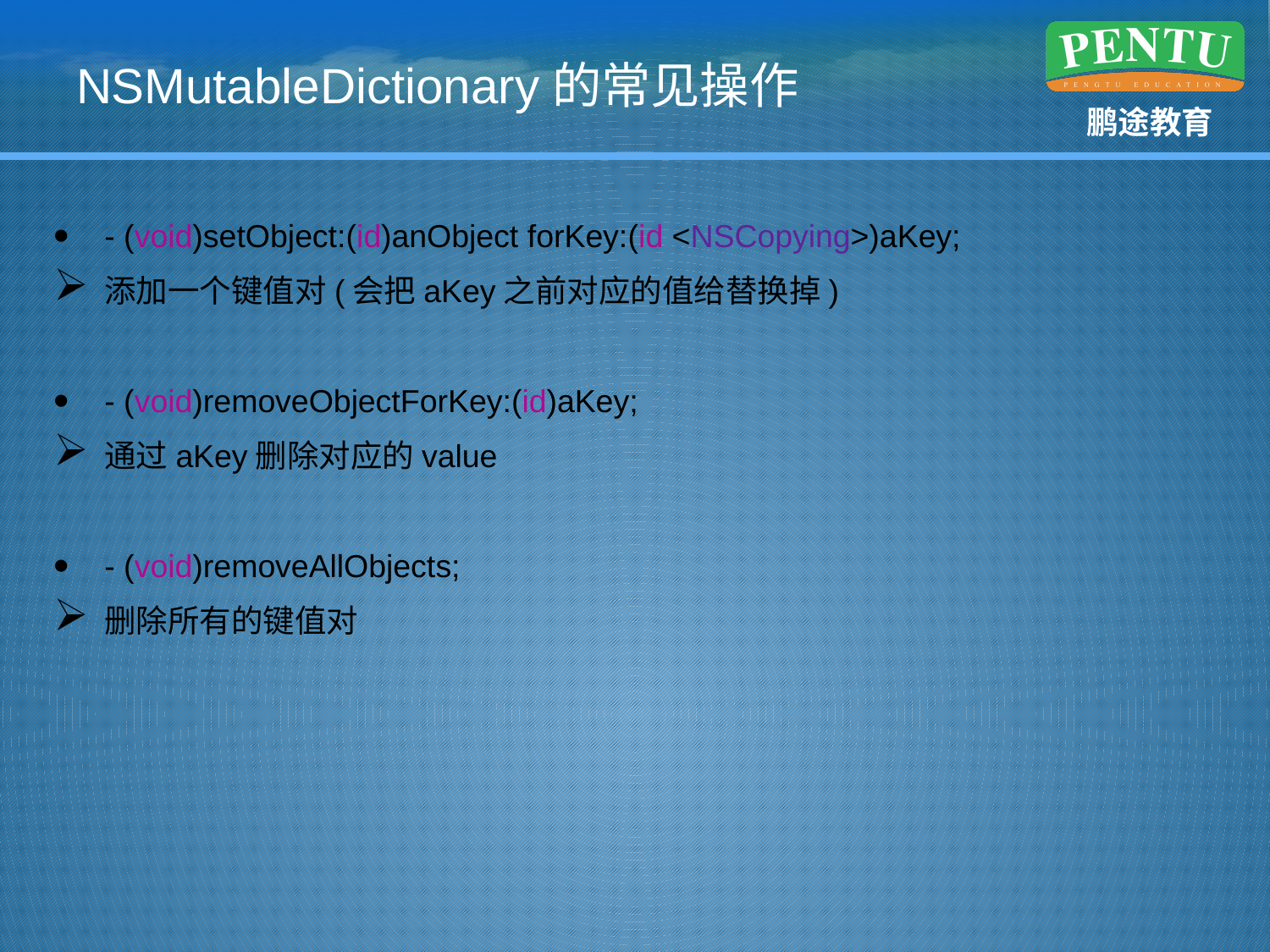

# NSMutableDictionary的常见操作
- (void)setObject:(id)anObject forKey:(id <NSCopying>)aKey;
添加一个键值对(会把aKey之前对应的值给替换掉)

- (void)removeObjectForKey:(id)aKey;
通过aKey删除对应的value

- (void)removeAllObjects;
删除所有的键值对